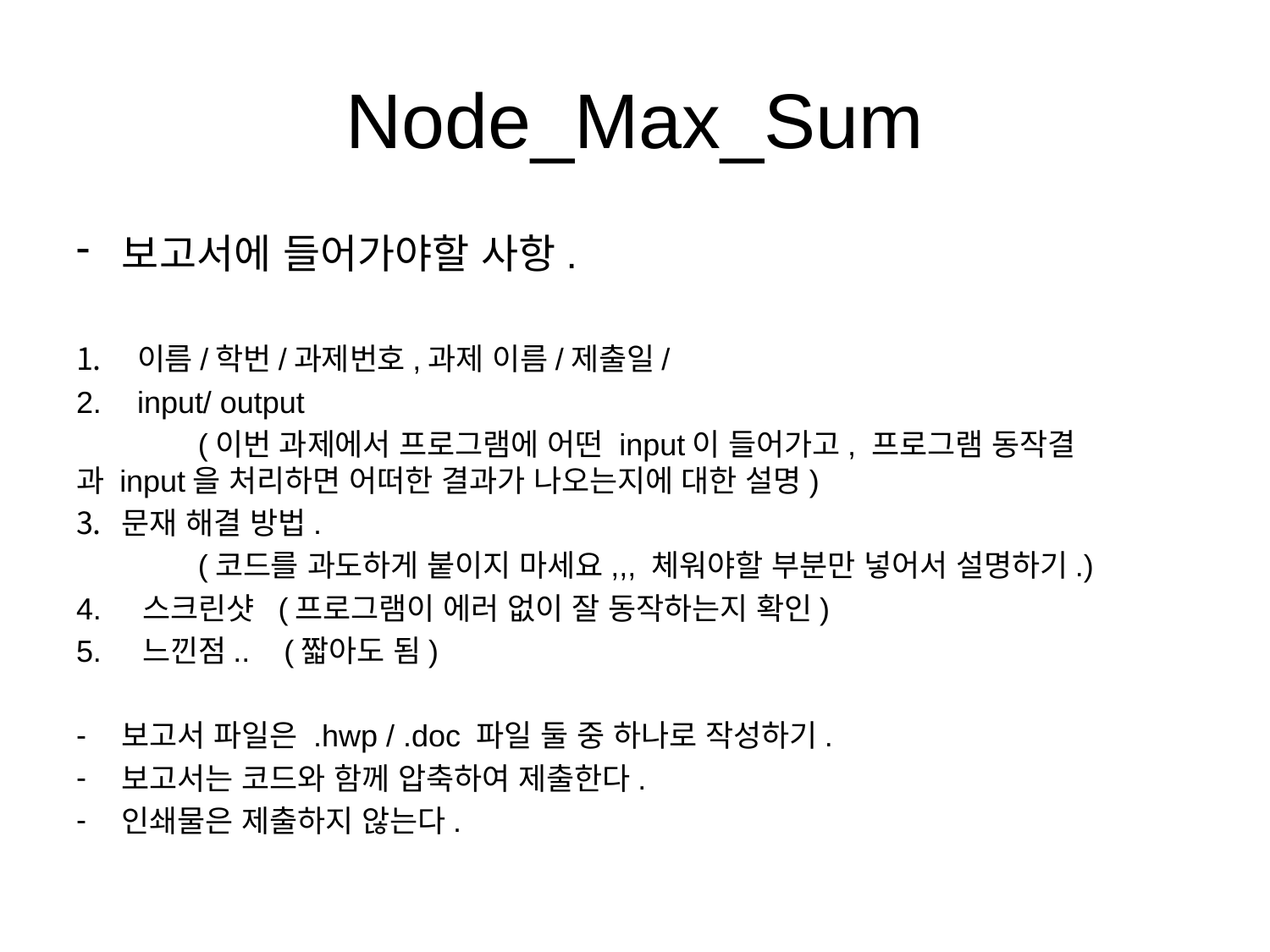

# Node_Max_Sum
보고서에 들어가야할 사항.

이름/학번/과제번호,과제 이름/제출일/
input/ output
	(이번 과제에서 프로그램에 어떤 input이 들어가고, 프로그램 동작결	과 input을 처리하면 어떠한 결과가 나오는지에 대한 설명)
문재 해결 방법.
	(코드를 과도하게 붙이지 마세요,,, 체워야할 부분만 넣어서 설명하기.)
4.    스크린샷  (프로그램이 에러 없이 잘 동작하는지 확인)
5.    느낀점..    (짧아도 됨)

보고서 파일은 .hwp / .doc 파일 둘 중 하나로 작성하기.
보고서는 코드와 함께 압축하여 제출한다.
인쇄물은 제출하지 않는다.